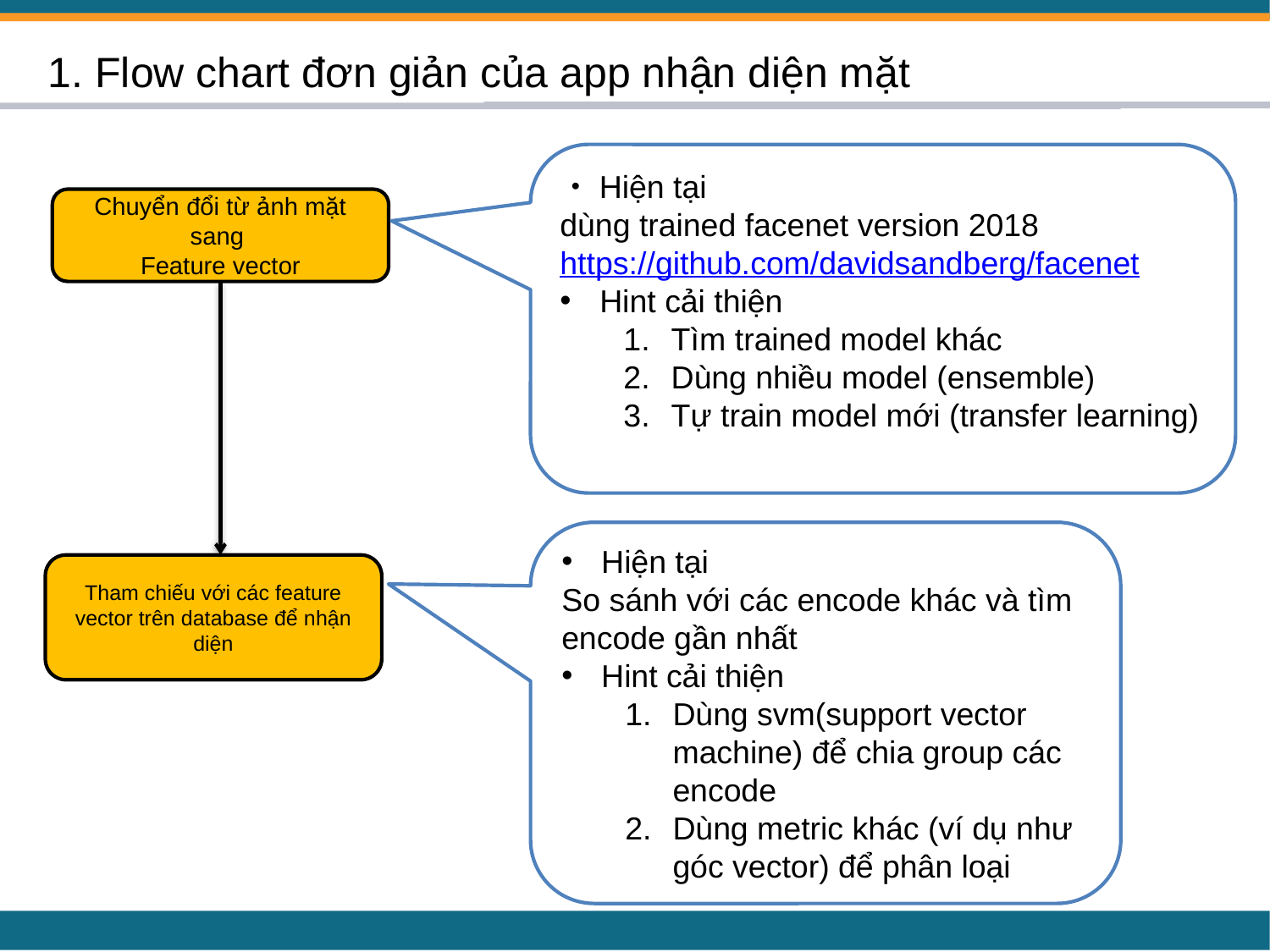

1. Flow chart đơn giản của app nhận diện mặt

・Hiện tại
dùng trained facenet version 2018
https://github.com/davidsandberg/facenet
Hint cải thiện
Tìm trained model khác
Dùng nhiều model (ensemble)
Tự train model mới (transfer learning)

Chuyển đổi từ ảnh mặt sang
Feature vector
Hiện tại
So sánh với các encode khác và tìm encode gần nhất
Hint cải thiện
Dùng svm(support vector machine) để chia group các encode
Dùng metric khác (ví dụ như góc vector) để phân loại
Tham chiếu với các feature vector trên database để nhận diện